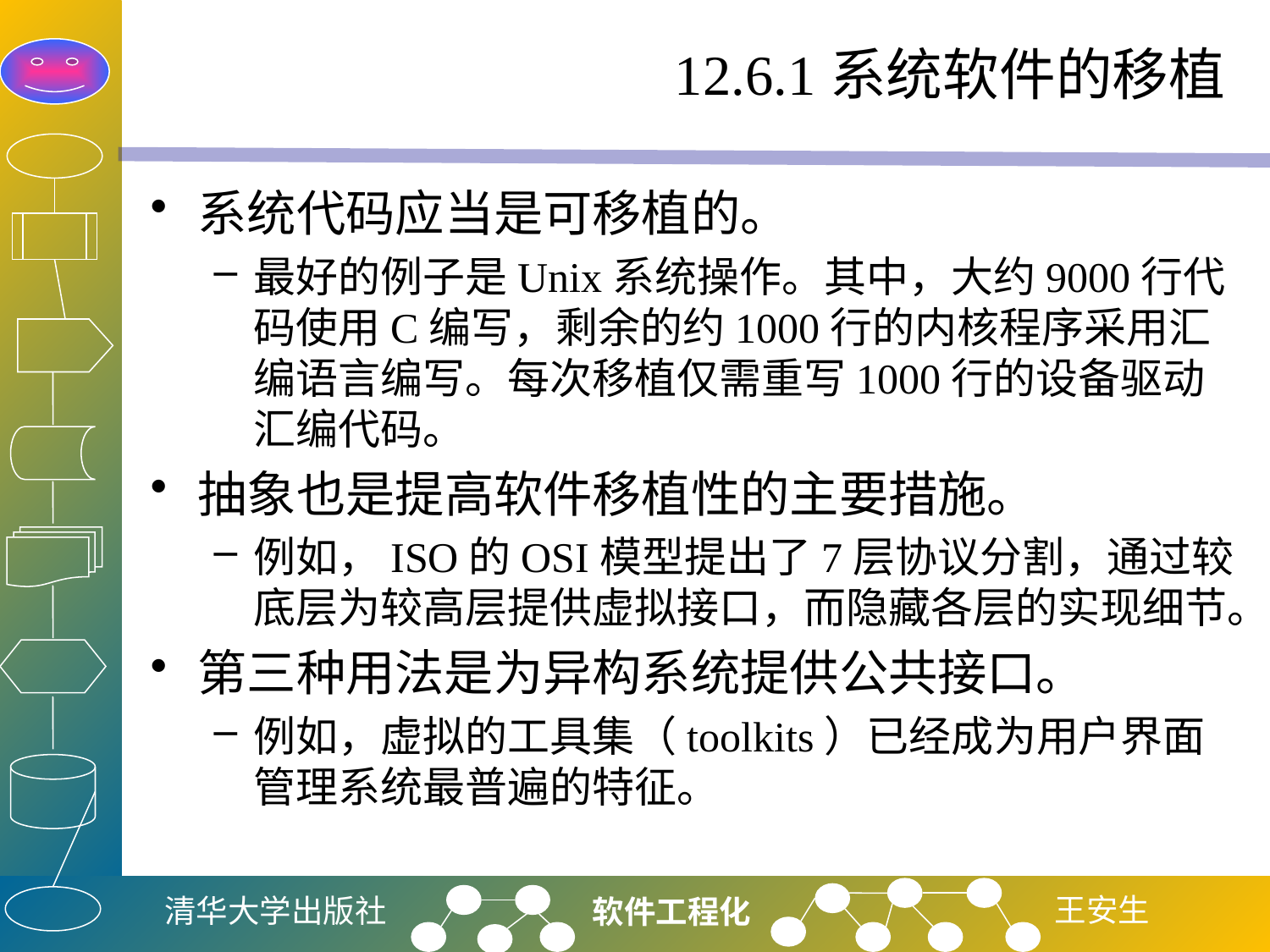

# 12.6.1系统软件的移植
系统代码应当是可移植的。
最好的例子是Unix系统操作。其中，大约9000行代码使用C编写，剩余的约1000行的内核程序采用汇编语言编写。每次移植仅需重写1000行的设备驱动汇编代码。
抽象也是提高软件移植性的主要措施。
例如，ISO的OSI模型提出了7层协议分割，通过较底层为较高层提供虚拟接口，而隐藏各层的实现细节。
第三种用法是为异构系统提供公共接口。
例如，虚拟的工具集（toolkits）已经成为用户界面管理系统最普遍的特征。